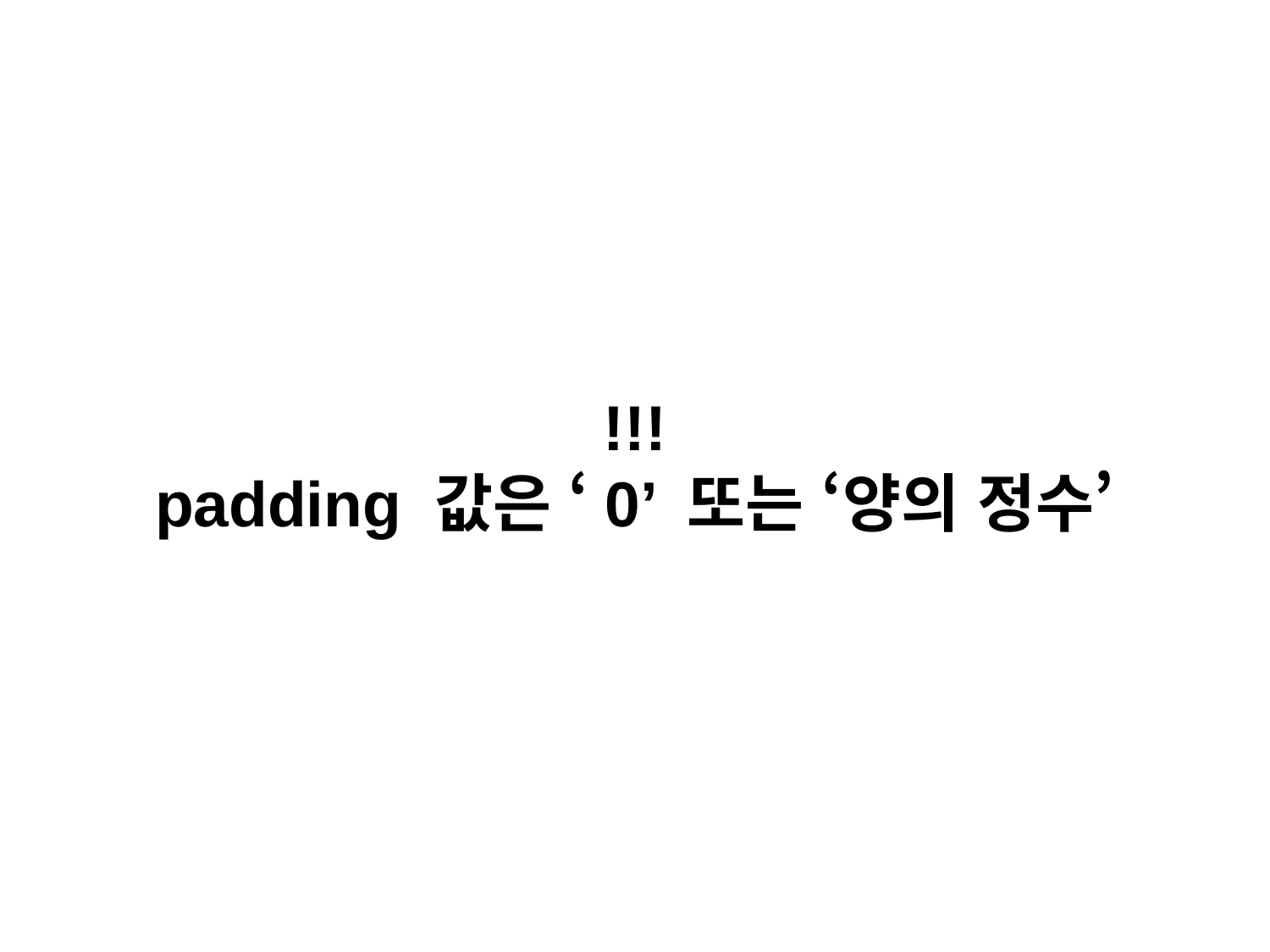

# !!!
padding 값은 ‘0’ 또는 ‘양의 정수’